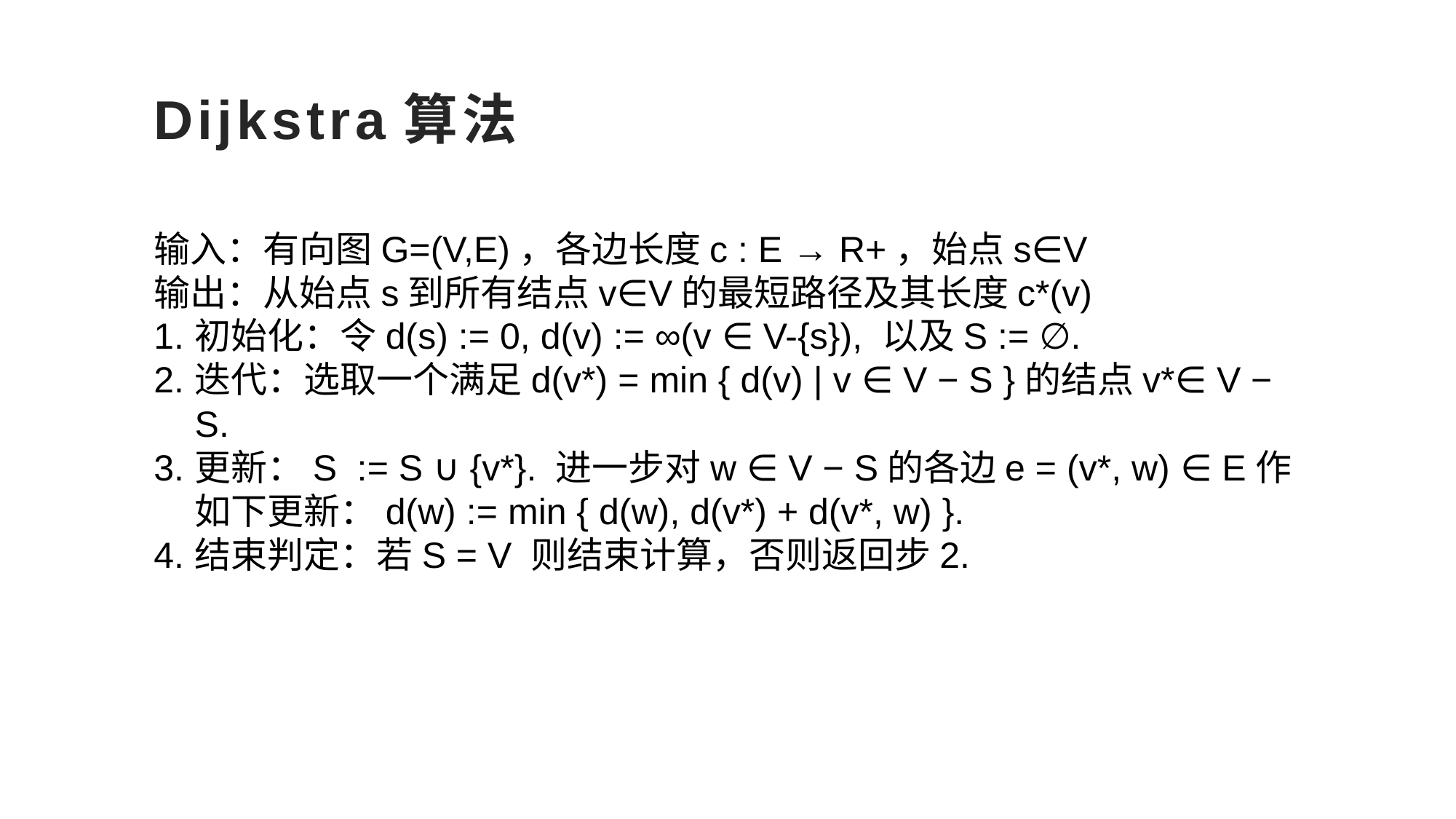

# Dijkstra算法
输入：有向图G=(V,E)，各边长度c : E → R+，始点s∈V
输出：从始点s到所有结点v∈V的最短路径及其长度c*(v)
初始化：令d(s) := 0, d(v) := ∞(v ∈ V-{s}), 以及S := ∅.
迭代：选取一个满足d(v*) = min { d(v) | v ∈ V − S }的结点v*∈ V − S.
更新：S  := S ∪ {v*}. 进一步对w ∈ V − S的各边e = (v*, w) ∈ E作如下更新：d(w) := min { d(w), d(v*) + d(v*, w) }.
结束判定：若S = V 则结束计算，否则返回步2.